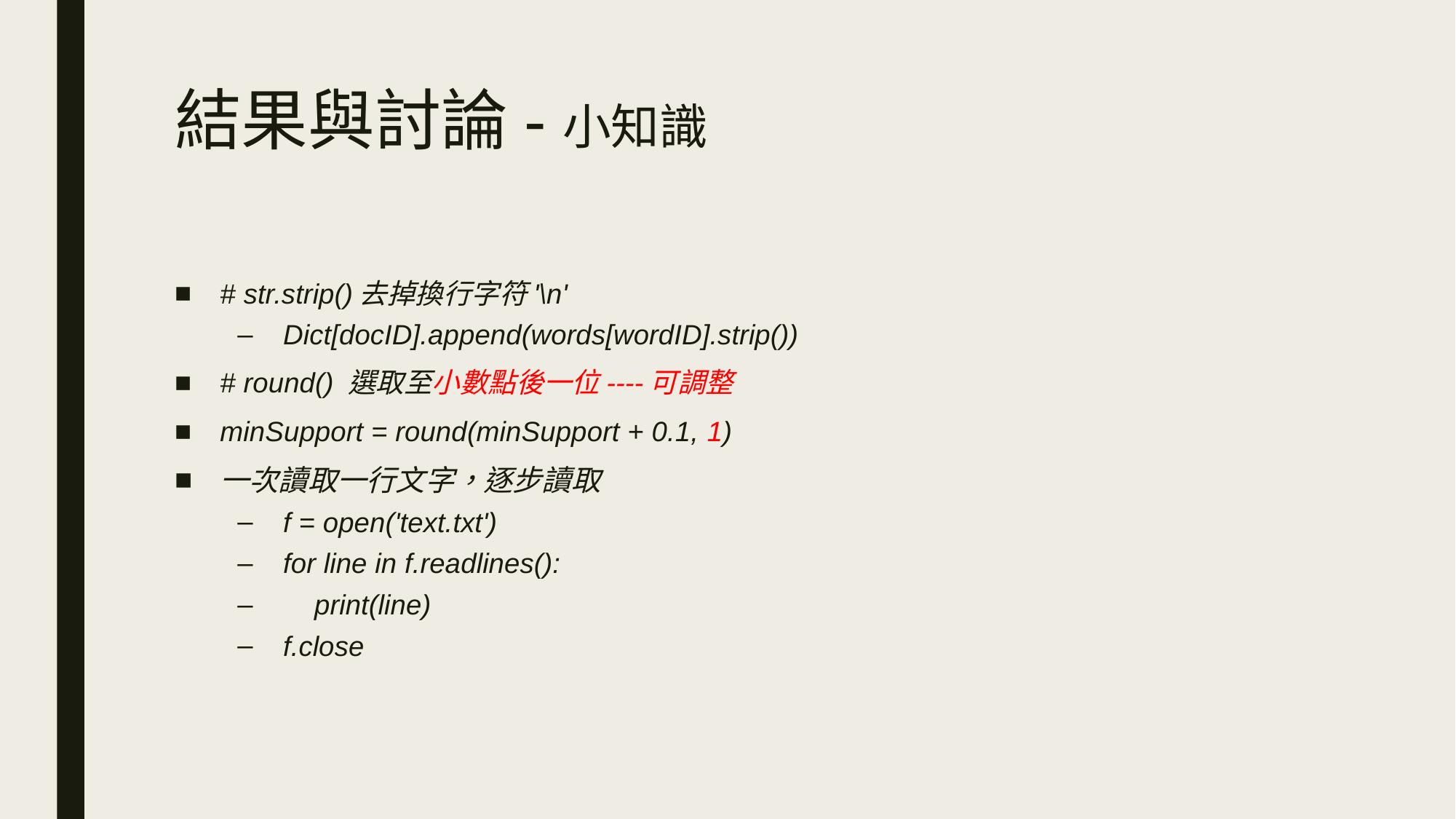

# 結果與討論-小知識
# str.strip()去掉換行字符'\n'
Dict[docID].append(words[wordID].strip())
# round() 選取至小數點後一位----可調整
minSupport = round(minSupport + 0.1, 1)
一次讀取一行文字，逐步讀取
f = open('text.txt')
for line in f.readlines():
    print(line)
f.close